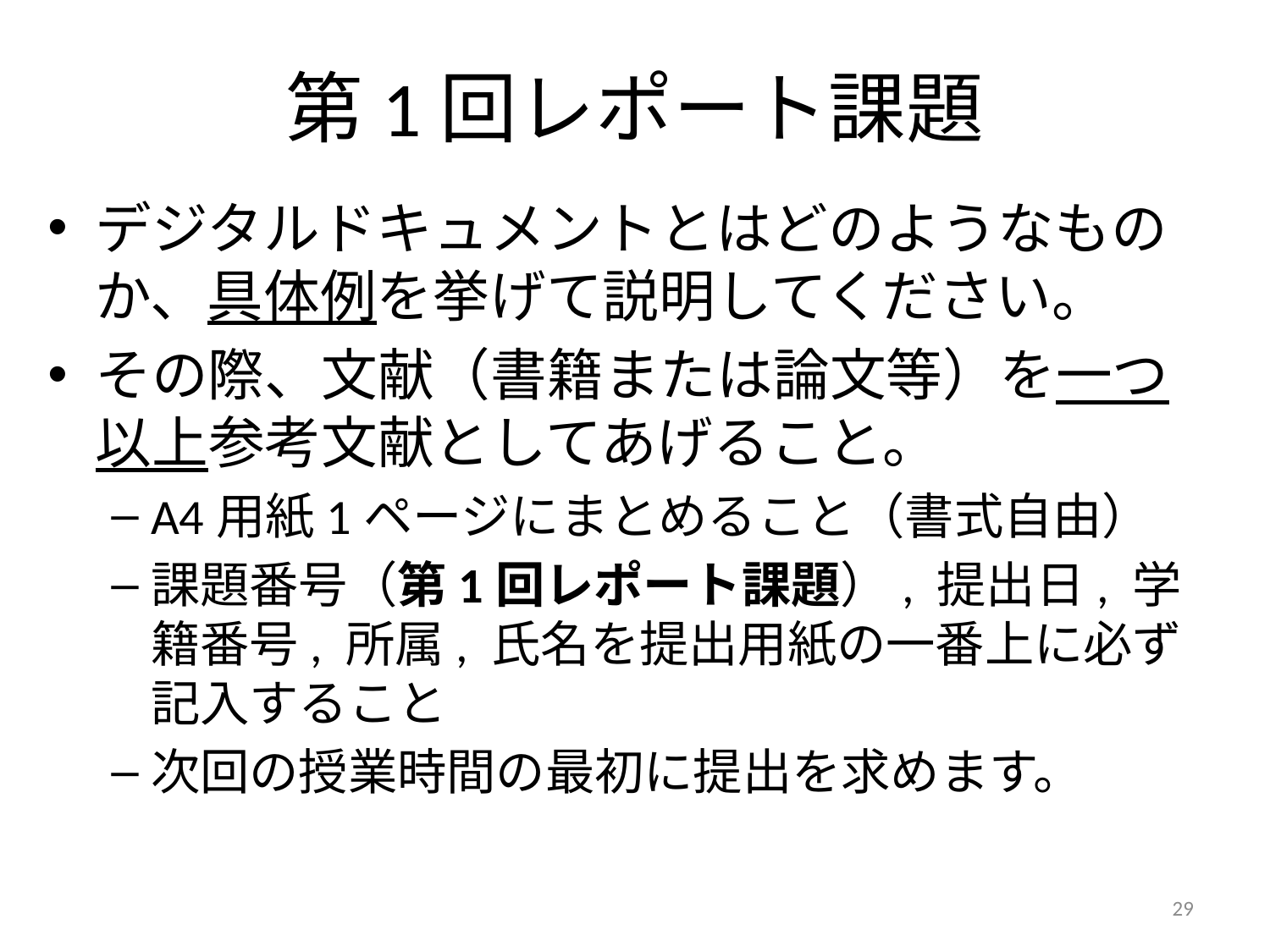

# 第1回レポート課題
デジタルドキュメントとはどのようなものか、具体例を挙げて説明してください。
その際、文献（書籍または論文等）を一つ以上参考文献としてあげること。
A4用紙1ページにまとめること（書式自由）
課題番号（第1回レポート課題）, 提出日, 学籍番号, 所属, 氏名を提出用紙の一番上に必ず記入すること
次回の授業時間の最初に提出を求めます。
29